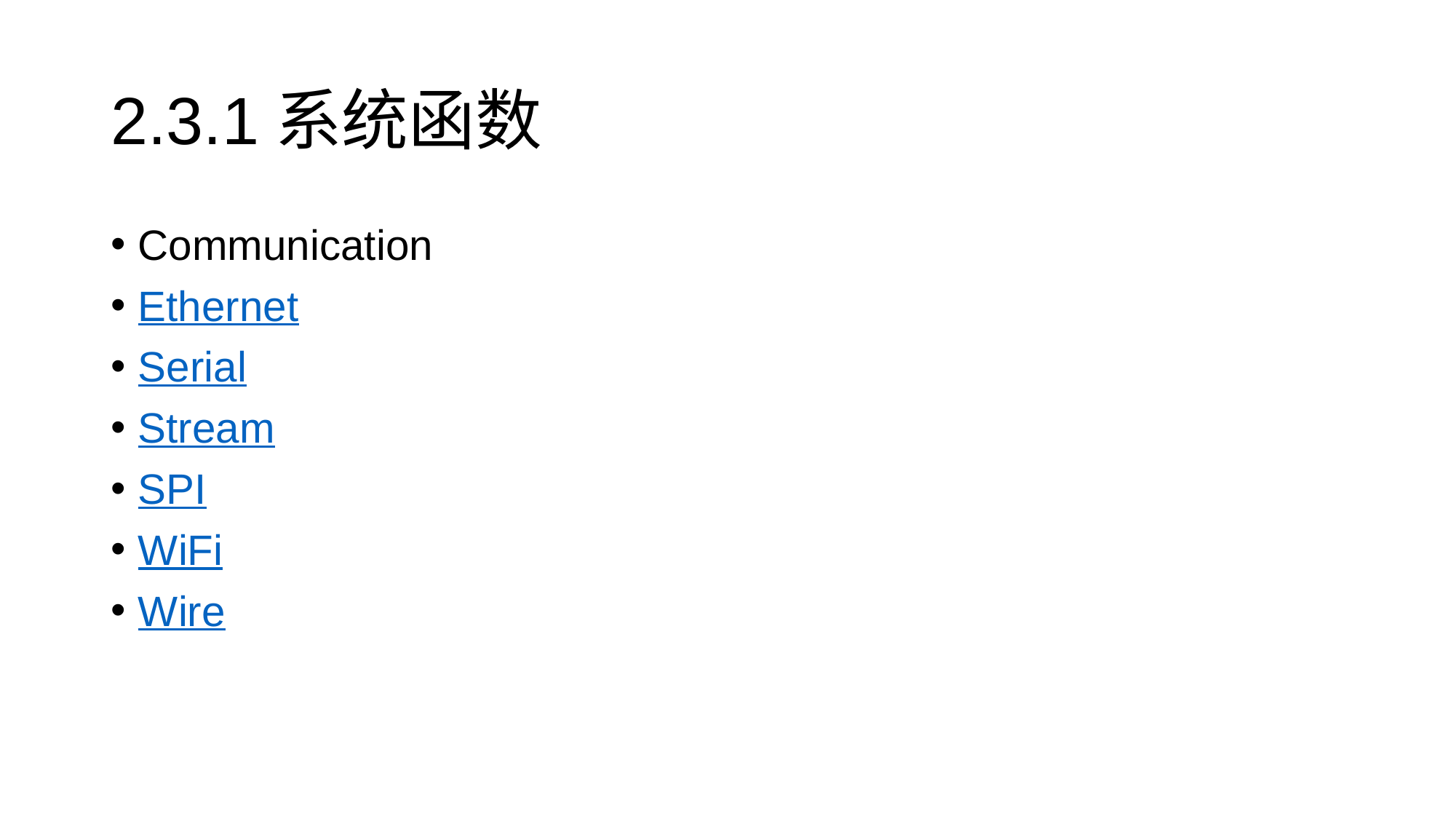

# 2.3.1系统函数
Communication
Ethernet
Serial
Stream
SPI
WiFi
Wire